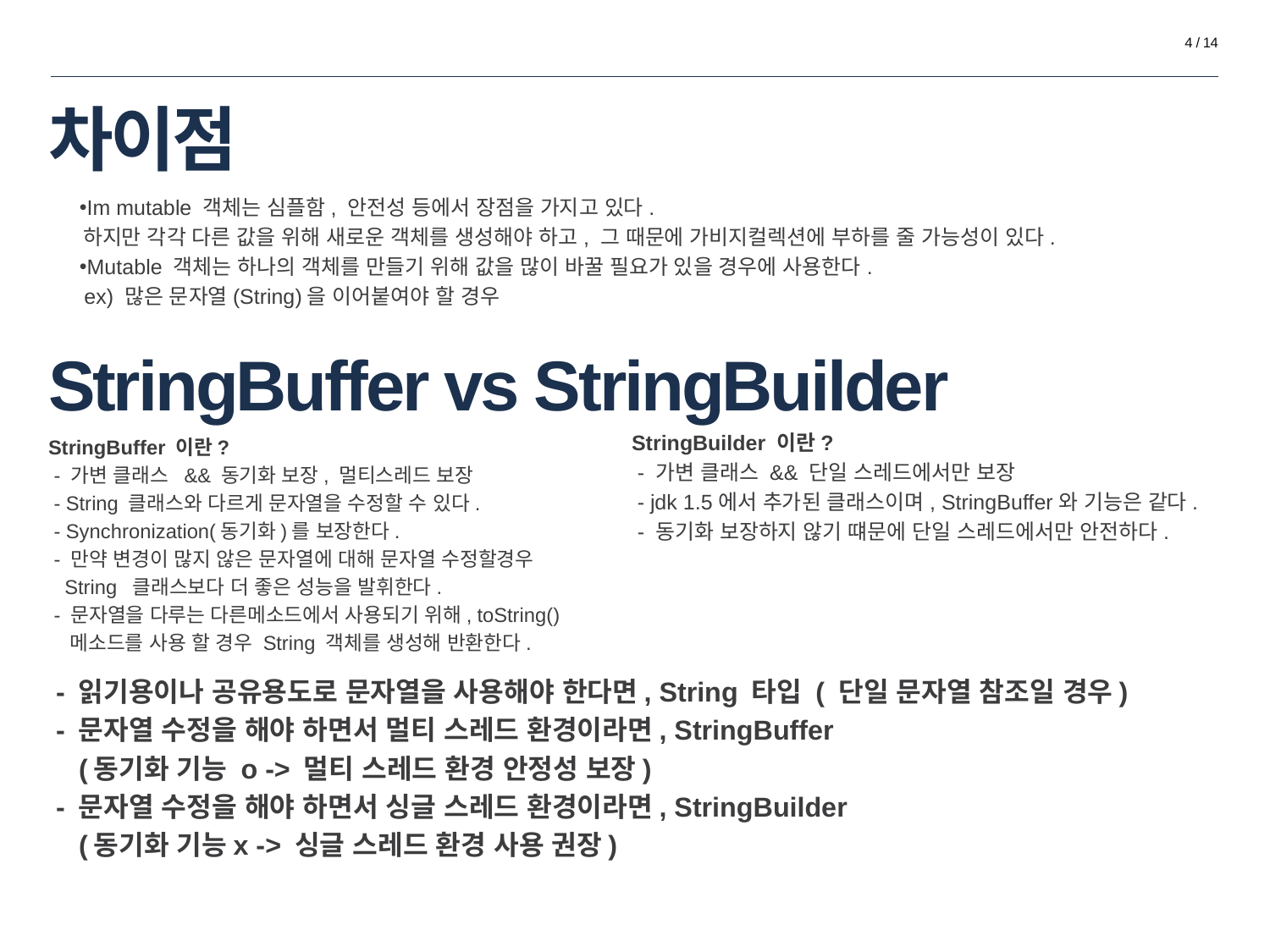

4 / 14
# 차이점
Im mutable 객체는 심플함, 안전성 등에서 장점을 가지고 있다.
    하지만 각각 다른 값을 위해 새로운 객체를 생성해야 하고, 그 때문에 가비지컬렉션에 부하를 줄 가능성이 있다.
Mutable 객체는 하나의 객체를 만들기 위해 값을 많이 바꿀 필요가 있을 경우에 사용한다.
     ex) 많은 문자열(String)을 이어붙여야 할 경우
StringBuffer vs StringBuilder
StringBuilder 이란?
 - 가변 클래스 && 단일 스레드에서만 보장
 - jdk 1.5에서 추가된 클래스이며, StringBuffer와 기능은 같다.
 - 동기화 보장하지 않기 떄문에 단일 스레드에서만 안전하다.
StringBuffer 이란?
 - 가변 클래스  && 동기화 보장, 멀티스레드 보장
 - String 클래스와 다르게 문자열을 수정할 수 있다.
 - Synchronization(동기화)를 보장한다.
 - 만약 변경이 많지 않은 문자열에 대해 문자열 수정할경우
   String  클래스보다 더 좋은 성능을 발휘한다.
 - 문자열을 다루는 다른메소드에서 사용되기 위해, toString()
   메소드를 사용 할 경우 String 객체를 생성해 반환한다.
 - 읽기용이나 공유용도로 문자열을 사용해야 한다면, String 타입 ( 단일 문자열 참조일 경우)
 - 문자열 수정을 해야 하면서 멀티 스레드 환경이라면, StringBuffer
    (동기화 기능 o -> 멀티 스레드 환경 안정성 보장)
 - 문자열 수정을 해야 하면서 싱글 스레드 환경이라면, StringBuilder
    (동기화 기능x -> 싱글 스레드 환경 사용 권장)